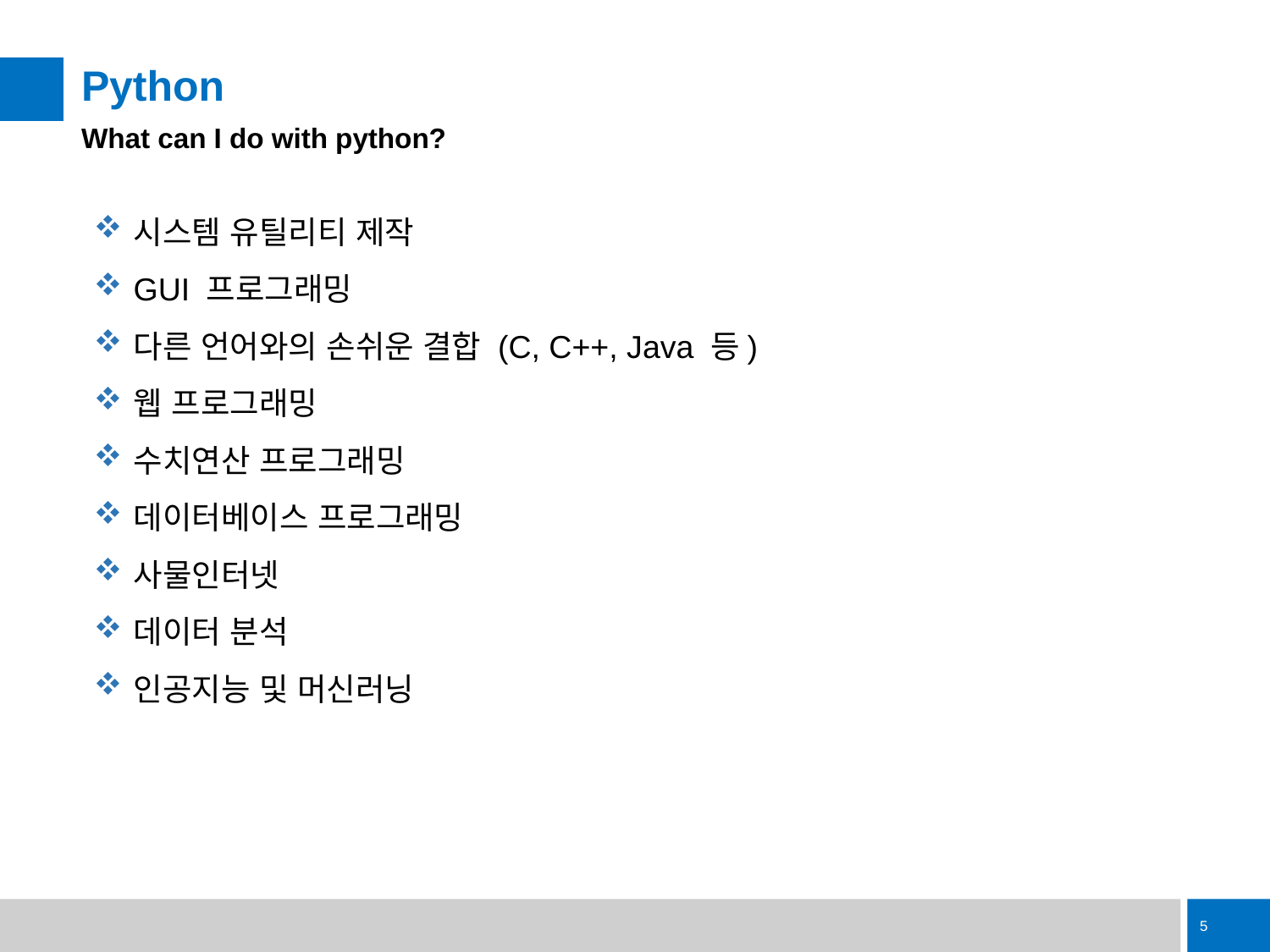

# Python
What can I do with python?
시스템 유틸리티 제작
GUI 프로그래밍
다른 언어와의 손쉬운 결합 (C, C++, Java 등)
웹 프로그래밍
수치연산 프로그래밍
데이터베이스 프로그래밍
사물인터넷
데이터 분석
인공지능 및 머신러닝